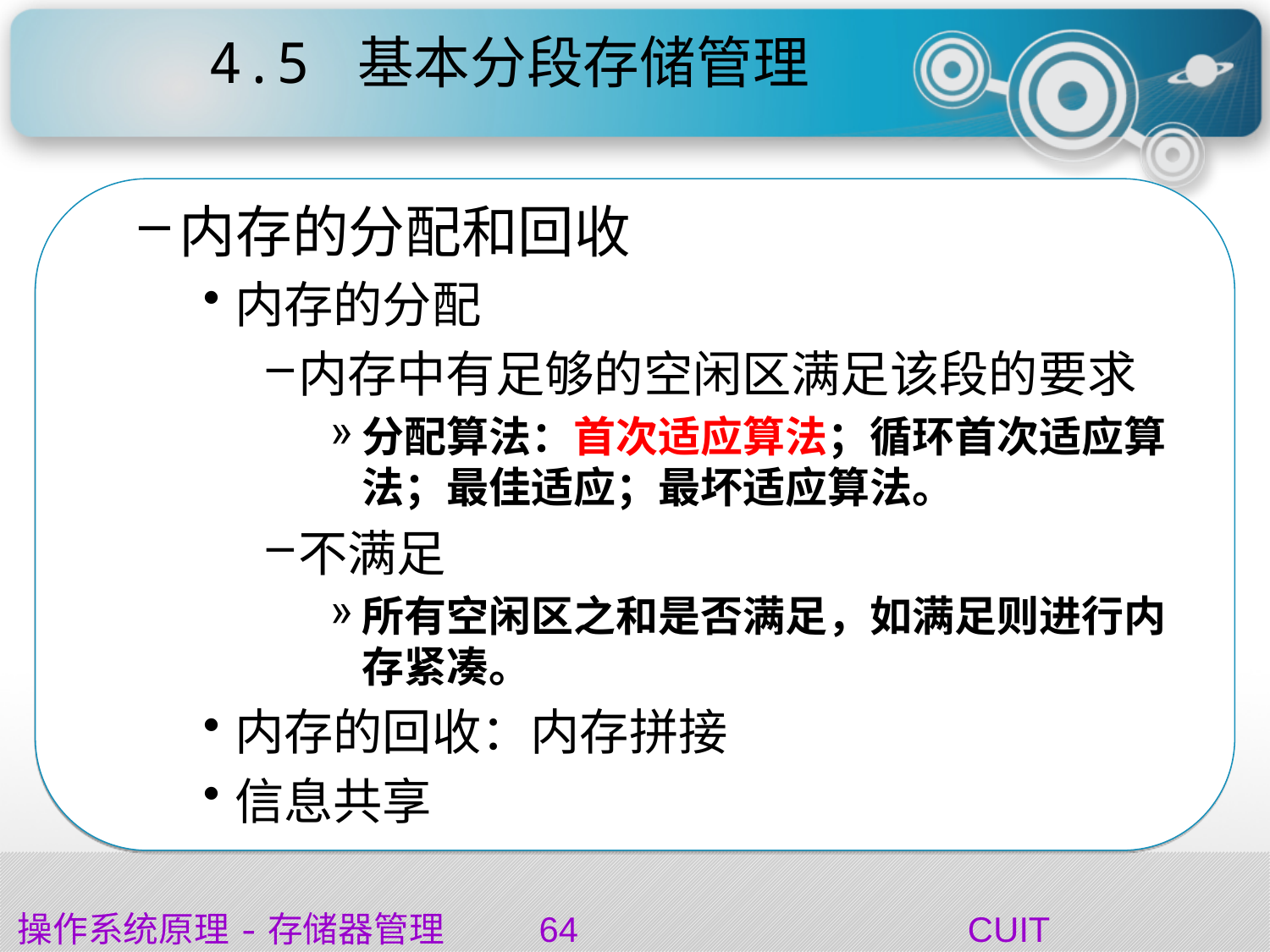

# 4.5 基本分段存储管理
内存的分配和回收
内存的分配
内存中有足够的空闲区满足该段的要求
分配算法：首次适应算法；循环首次适应算法；最佳适应；最坏适应算法。
不满足
所有空闲区之和是否满足，如满足则进行内存紧凑。
内存的回收：内存拼接
信息共享